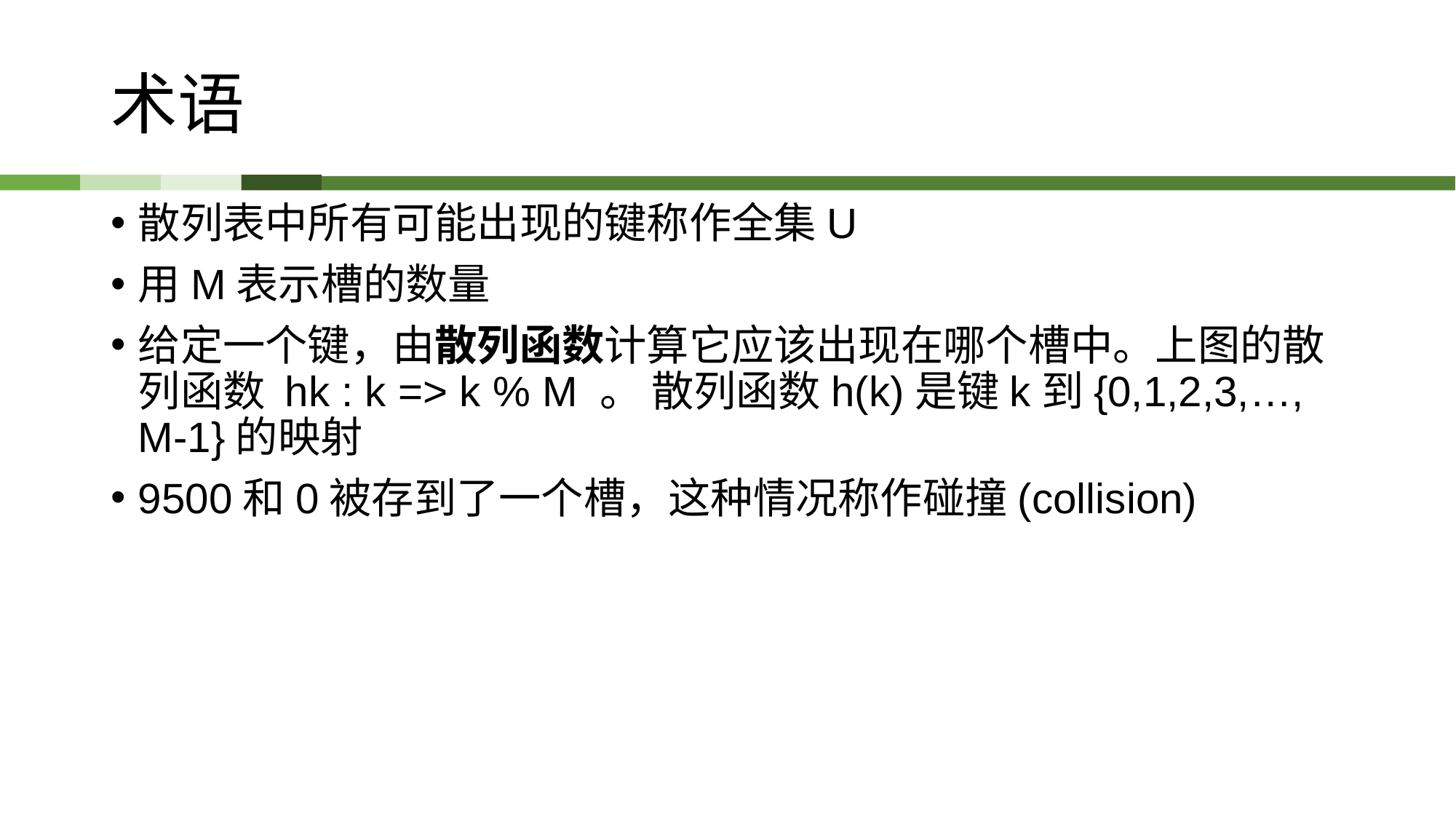

# 术语
散列表中所有可能出现的键称作全集U
用M表示槽的数量
给定一个键，由散列函数计算它应该出现在哪个槽中。上图的散列函数 hk : k => k % M 。 散列函数h(k)是键k到{0,1,2,3,…, M-1}的映射
9500和0被存到了一个槽，这种情况称作碰撞(collision)